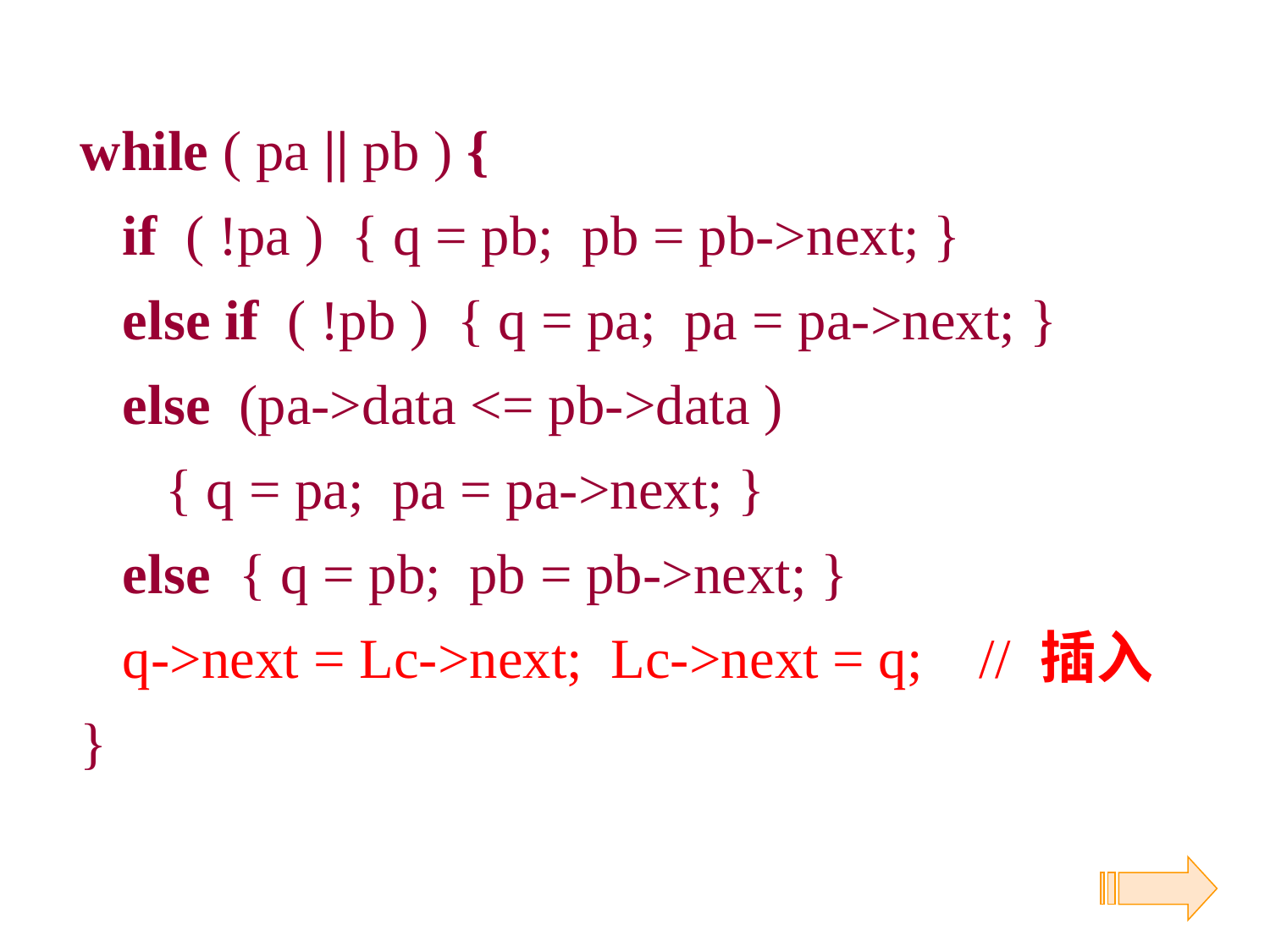

while ( pa || pb ) {
   if  ( !pa )  { q = pb;  pb = pb->next; }
   else if  ( !pb )  { q = pa;  pa = pa->next; }
   else  (pa->data <= pb->data )
      { q = pa;  pa = pa->next; }
   else  { q = pb;  pb = pb->next; }
   q->next = Lc->next;  Lc->next = q;    // 插入
}